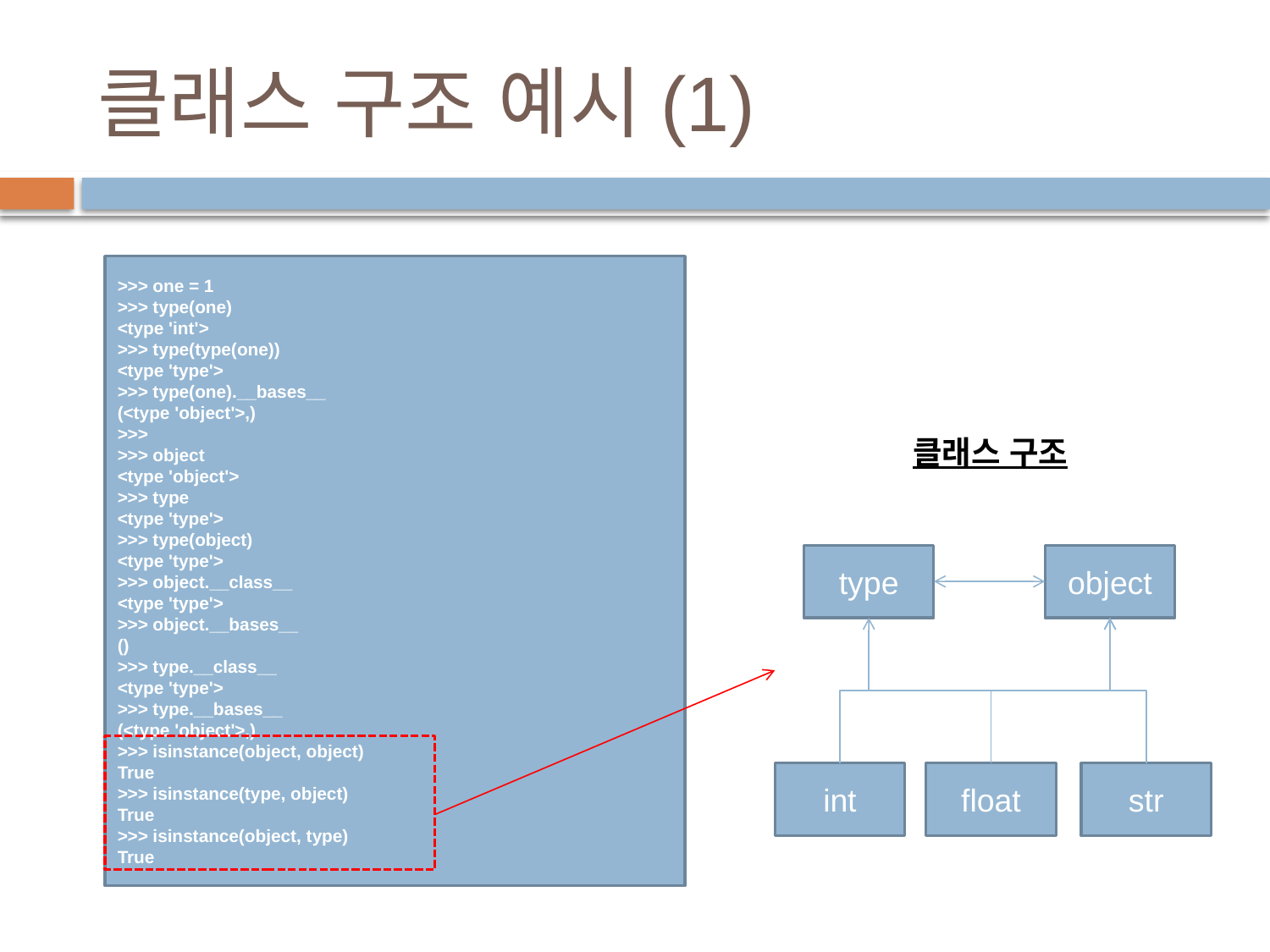

# 클래스 구조 예시(1)

>>> one = 1
>>> type(one)
<type 'int'>
>>> type(type(one))
<type 'type'>
>>> type(one).__bases__
(<type 'object'>,)
>>>
>>> object
<type 'object'>
>>> type
<type 'type'>
>>> type(object)
<type 'type'>
>>> object.__class__
<type 'type'>
>>> object.__bases__
()
>>> type.__class__
<type 'type'>
>>> type.__bases__
(<type 'object'>,)
>>> isinstance(object, object)
True
>>> isinstance(type, object)
True
>>> isinstance(object, type)
True

 클래스 구조
type
object

int
float
str